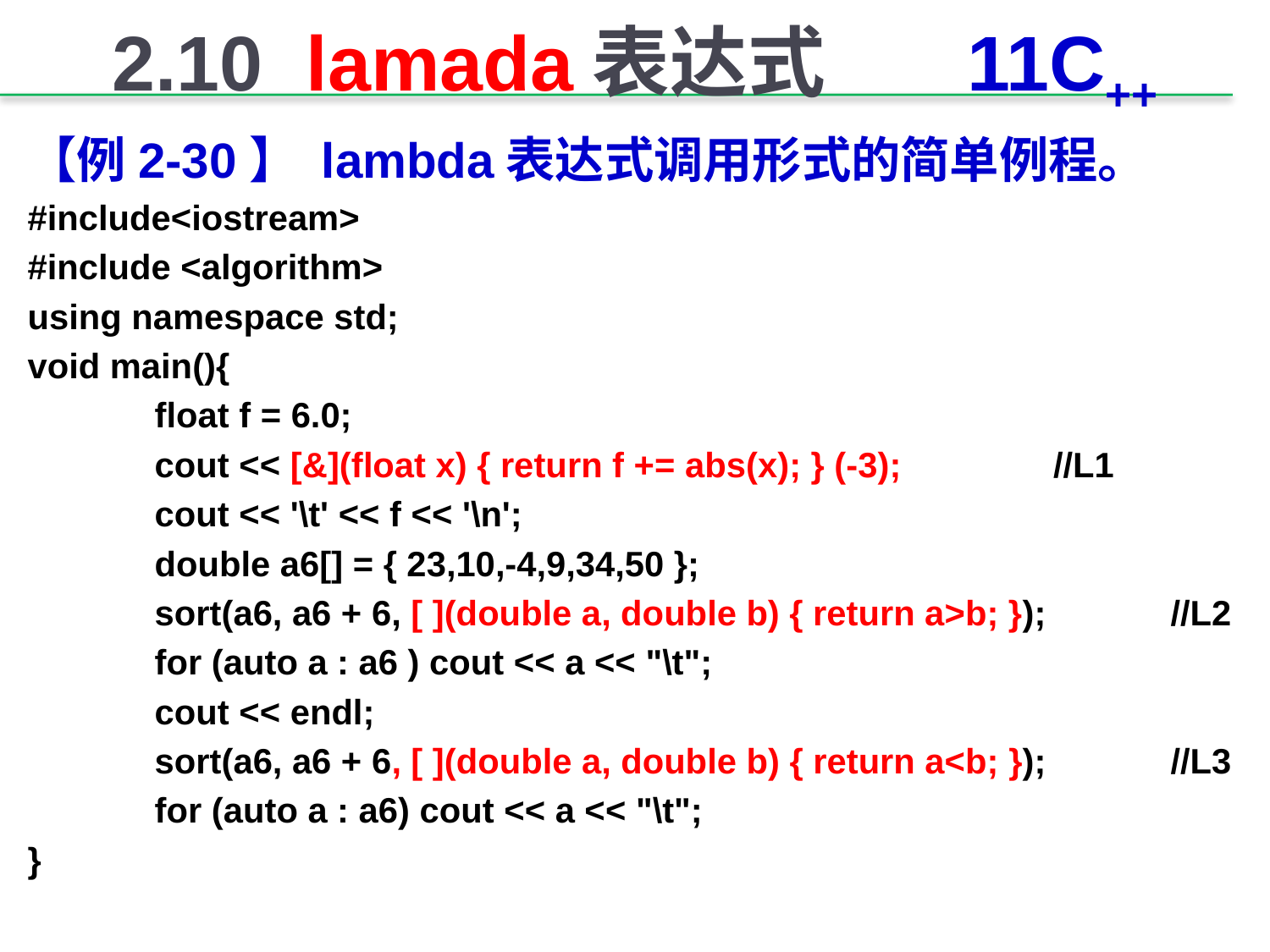

# 2.10  lamada表达式       11C++
【例2-30】 lambda表达式调用形式的简单例程。
#include<iostream>
#include <algorithm>
using namespace std;
void main(){
	float f = 6.0;
	cout << [&](float x) { return f += abs(x); } (-3);         	 //L1
	cout << '\t' << f << '\n';
	double a6[] = { 23,10,-4,9,34,50 };
	sort(a6, a6 + 6, [ ](double a, double b) { return a>b; }); 	//L2
	for (auto a : a6 ) cout << a << "\t";
	cout << endl;
	sort(a6, a6 + 6, [ ](double a, double b) { return a<b; });  	//L3
	for (auto a : a6) cout << a << "\t";
}